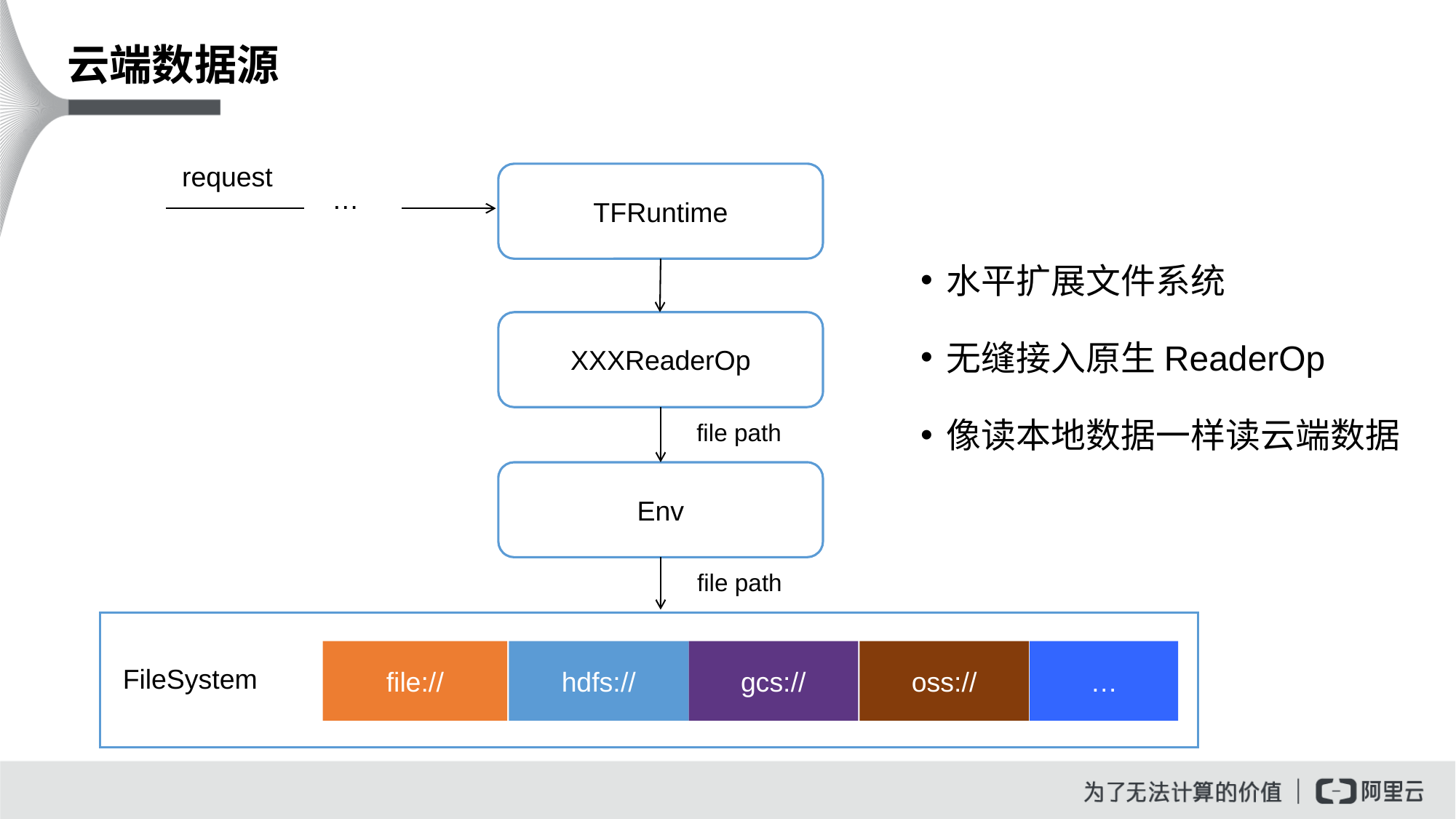

云端数据源
request
TFRuntime
…
水平扩展文件系统
无缝接入原生ReaderOp
像读本地数据一样读云端数据
XXXReaderOp
file path
Env
file path

file://
hdfs://
gcs://
oss://
…
FileSystem